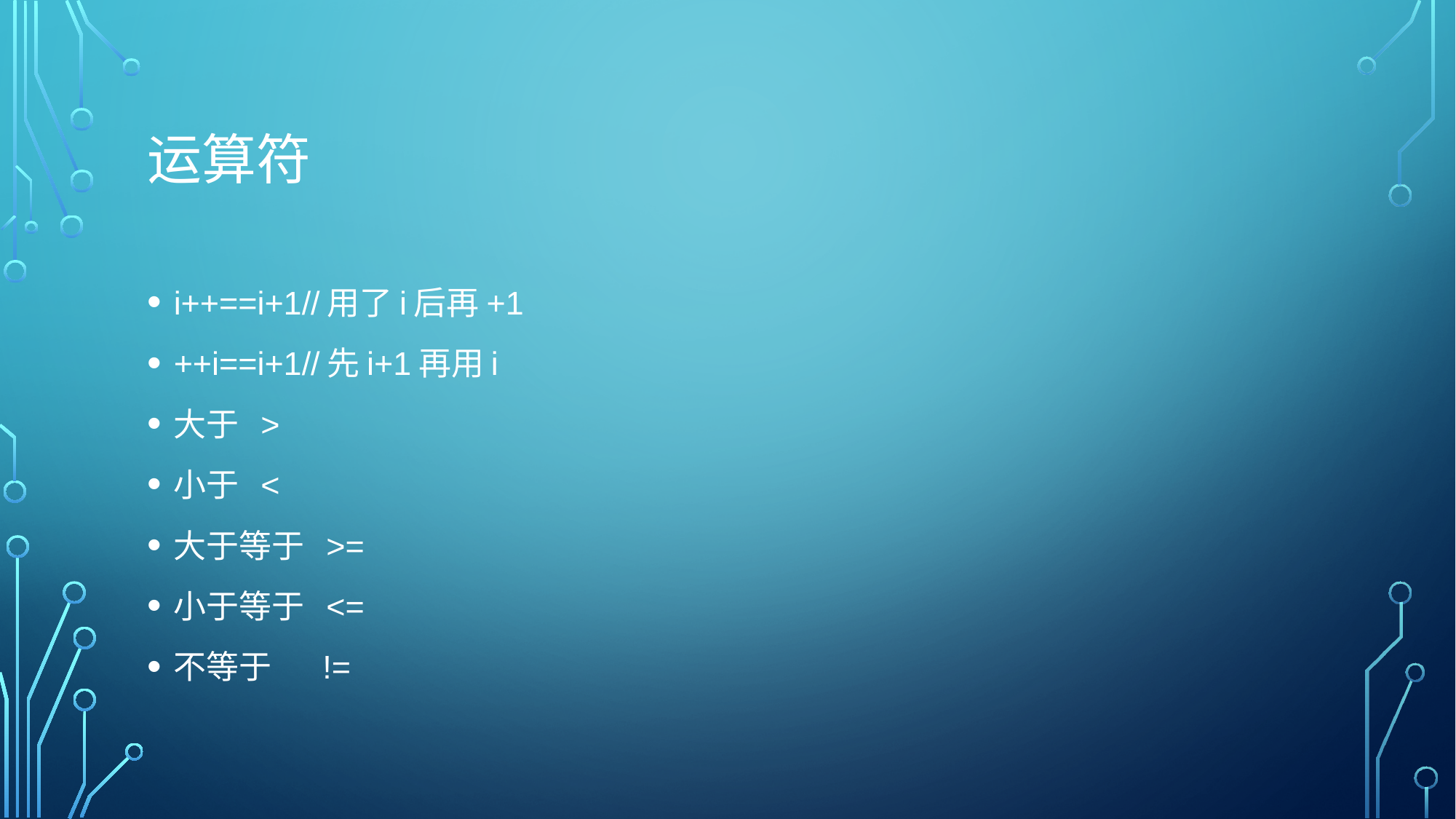

# 运算符
i++==i+1//用了i后再+1
++i==i+1//先i+1再用i
大于  >
小于  <
大于等于  >=
小于等于  <=
不等于      !=